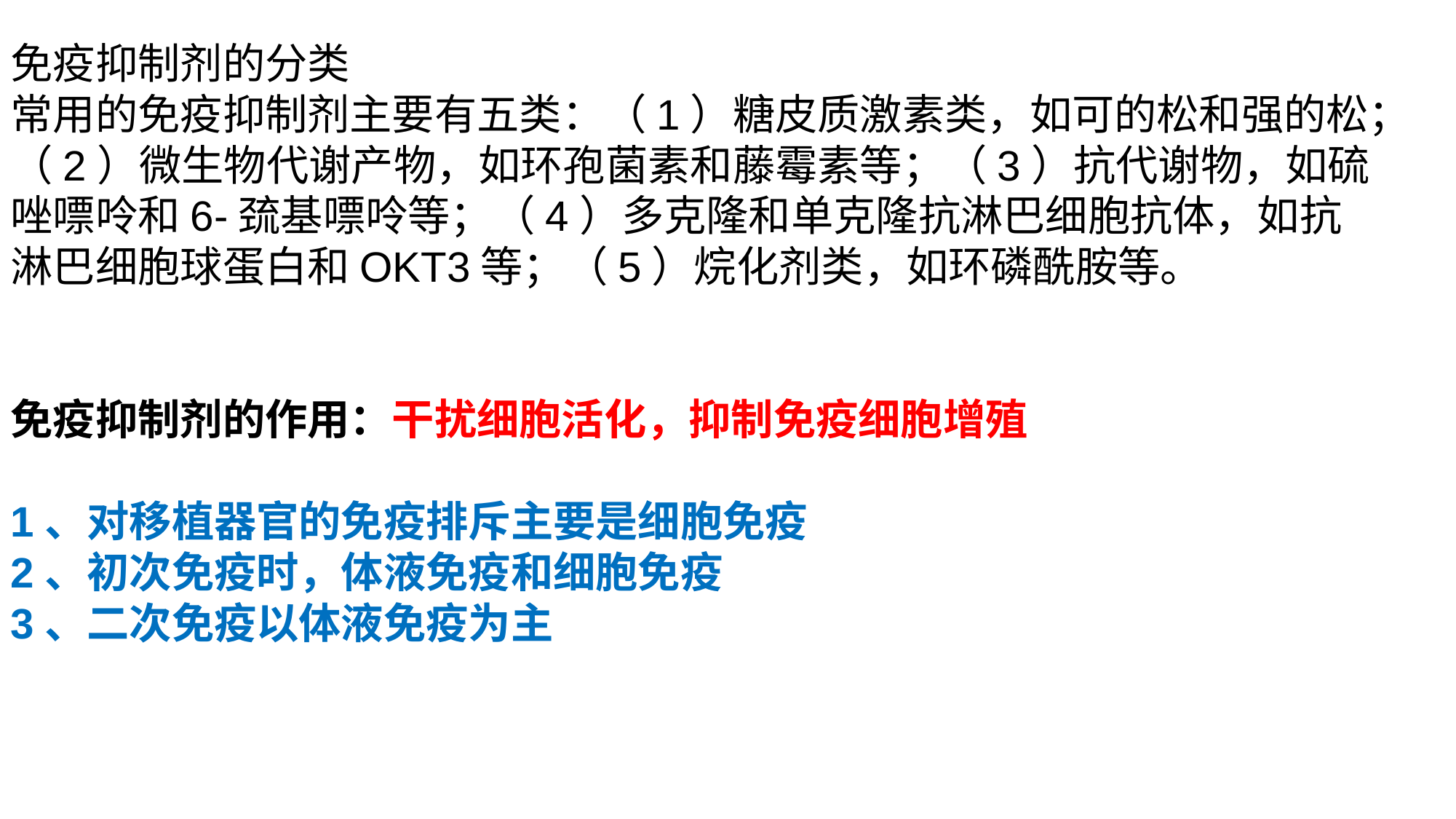

免疫抑制剂的分类
常用的免疫抑制剂主要有五类：（1）糖皮质激素类，如可的松和强的松；（2）微生物代谢产物，如环孢菌素和藤霉素等；（3）抗代谢物，如硫唑嘌呤和6-巯基嘌呤等；（4）多克隆和单克隆抗淋巴细胞抗体，如抗淋巴细胞球蛋白和OKT3等；（5）烷化剂类，如环磷酰胺等。

免疫抑制剂的作用：干扰细胞活化，抑制免疫细胞增殖

1、对移植器官的免疫排斥主要是细胞免疫
2、初次免疫时，体液免疫和细胞免疫
3、二次免疫以体液免疫为主